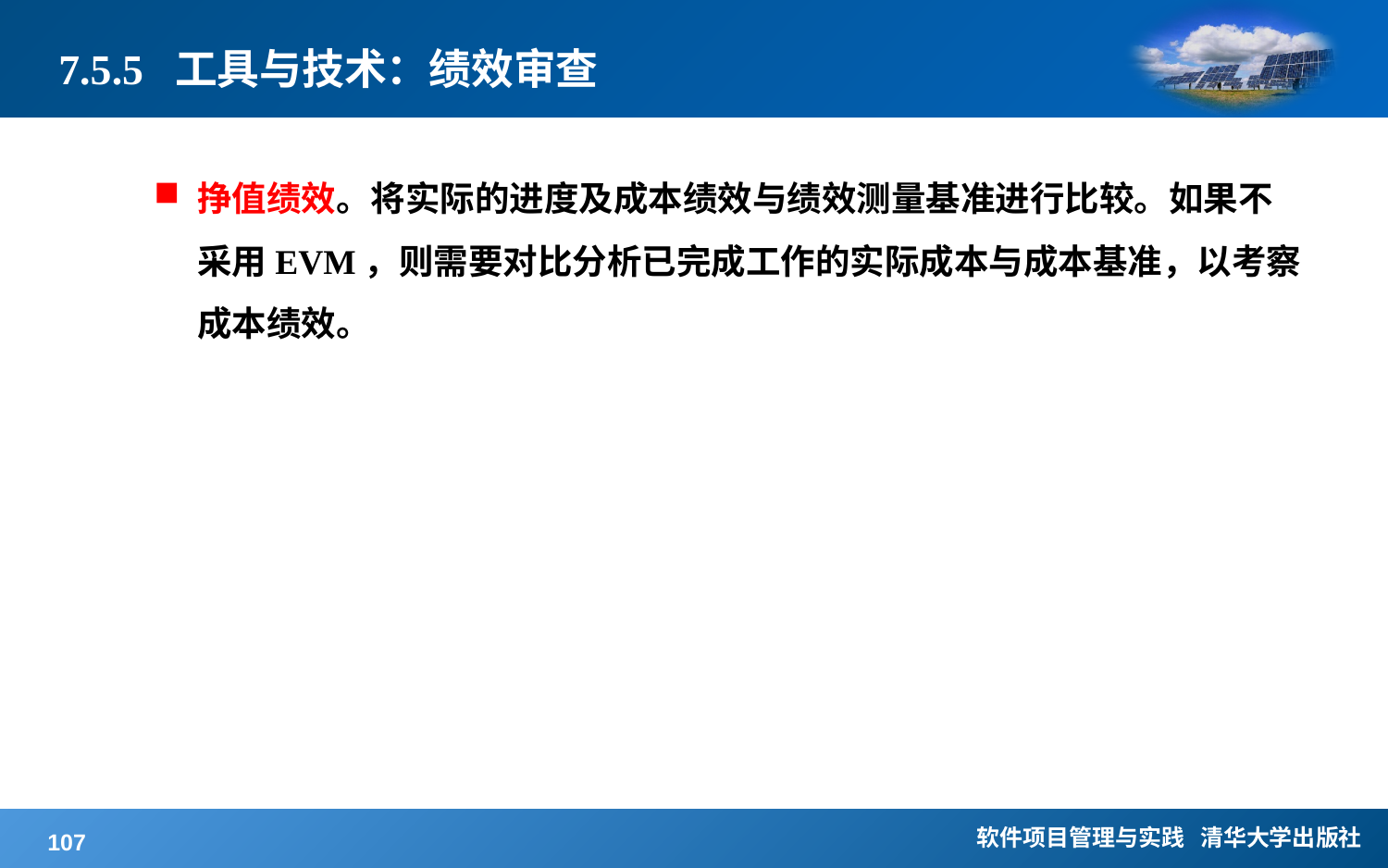

# 7.5.5  工具与技术：绩效审查
挣值绩效。将实际的进度及成本绩效与绩效测量基准进行比较。如果不采用EVM，则需要对比分析已完成工作的实际成本与成本基准，以考察成本绩效。